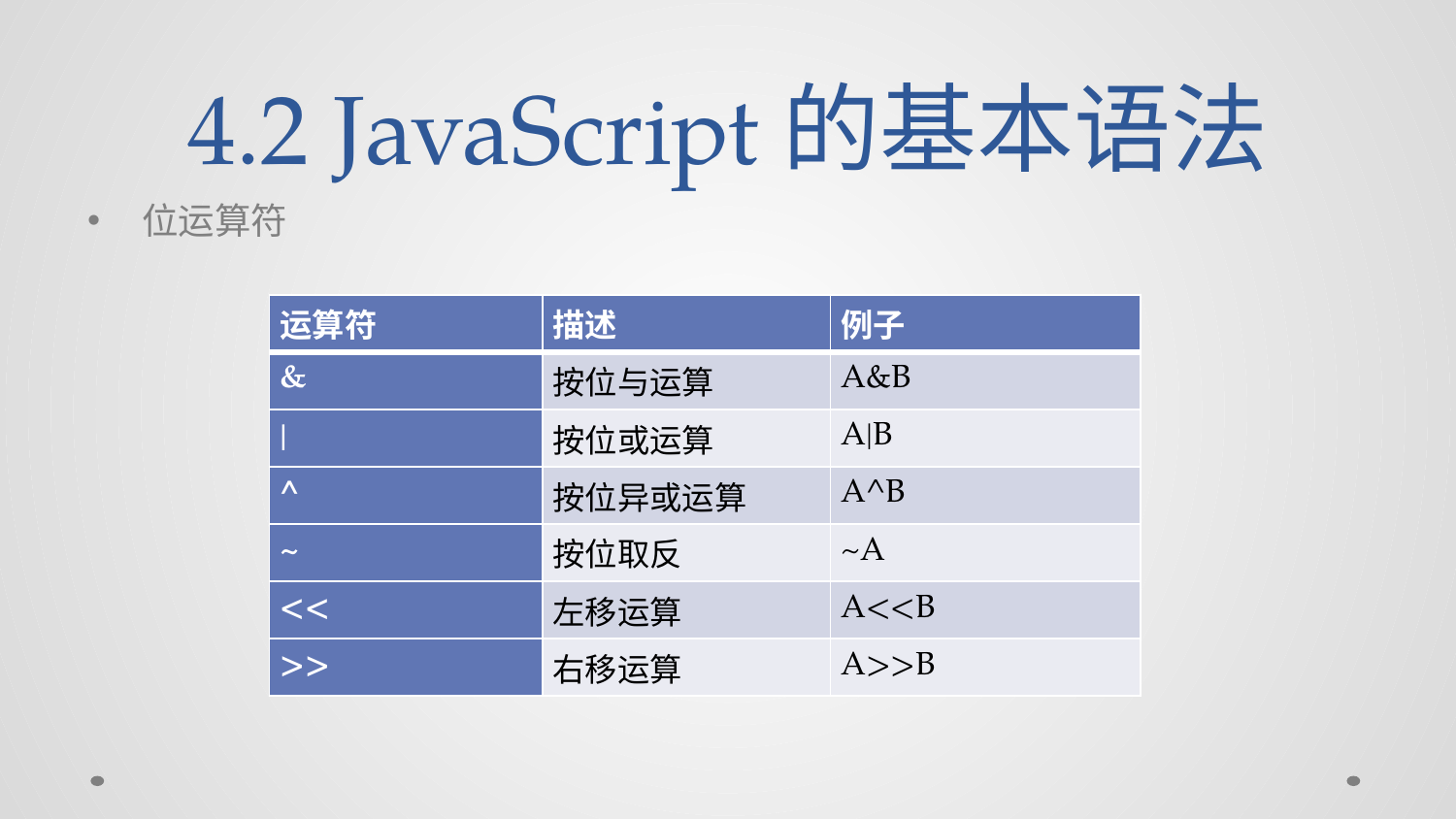

# 4.2 JavaScript的基本语法
位运算符
| 运算符 | 描述 | 例子 |
| --- | --- | --- |
| & | 按位与运算 | A&B |
| | | 按位或运算 | A|B |
| ^ | 按位异或运算 | A^B |
| ~ | 按位取反 | ~A |
| << | 左移运算 | A<<B |
| >> | 右移运算 | A>>B |